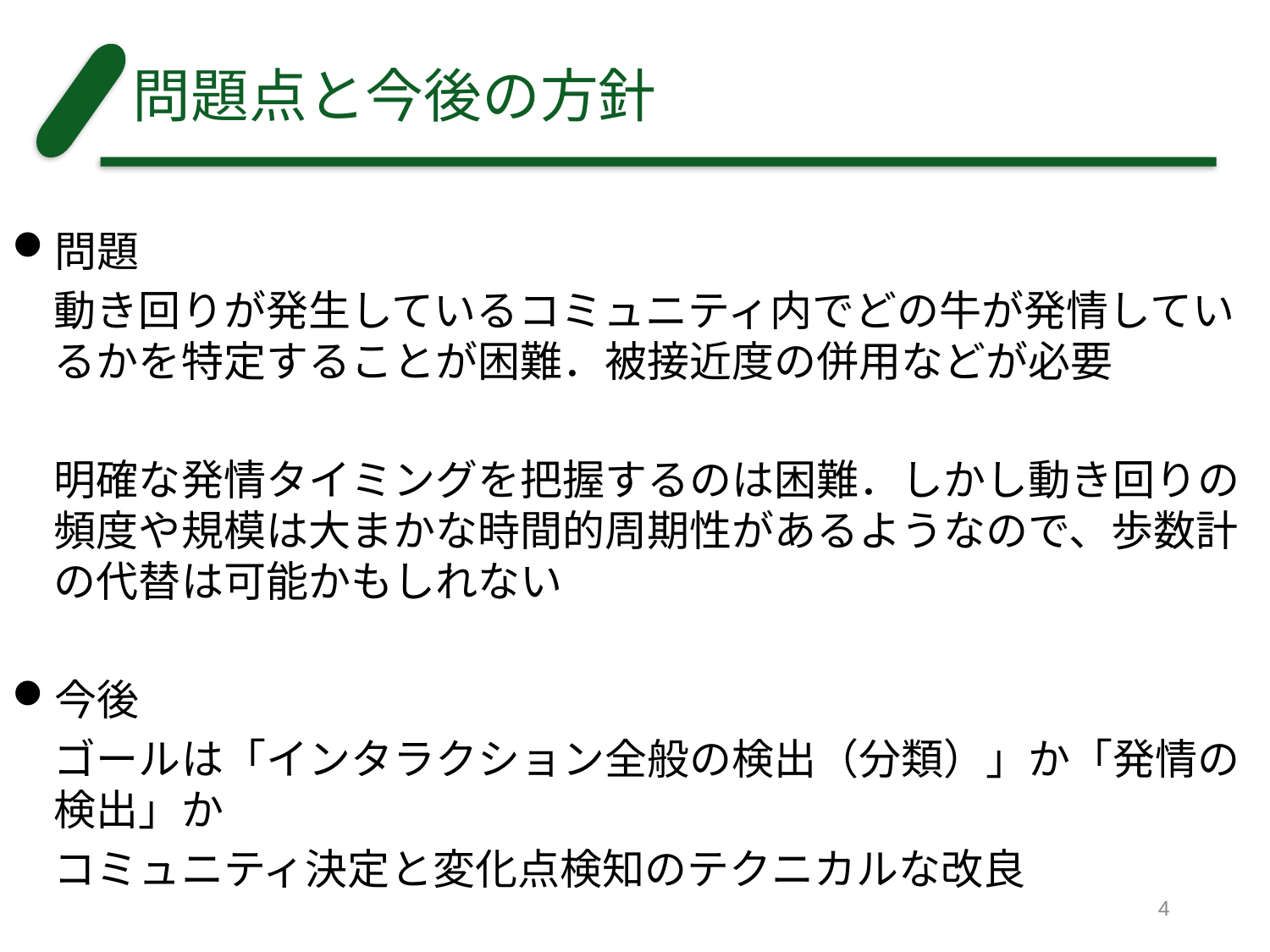

# 問題点と今後の方針
問題
動き回りが発生しているコミュニティ内でどの牛が発情しているかを特定することが困難．被接近度の併用などが必要

明確な発情タイミングを把握するのは困難．しかし動き回りの頻度や規模は大まかな時間的周期性があるようなので、歩数計の代替は可能かもしれない

今後
ゴールは「インタラクション全般の検出（分類）」か「発情の検出」か
コミュニティ決定と変化点検知のテクニカルな改良
4